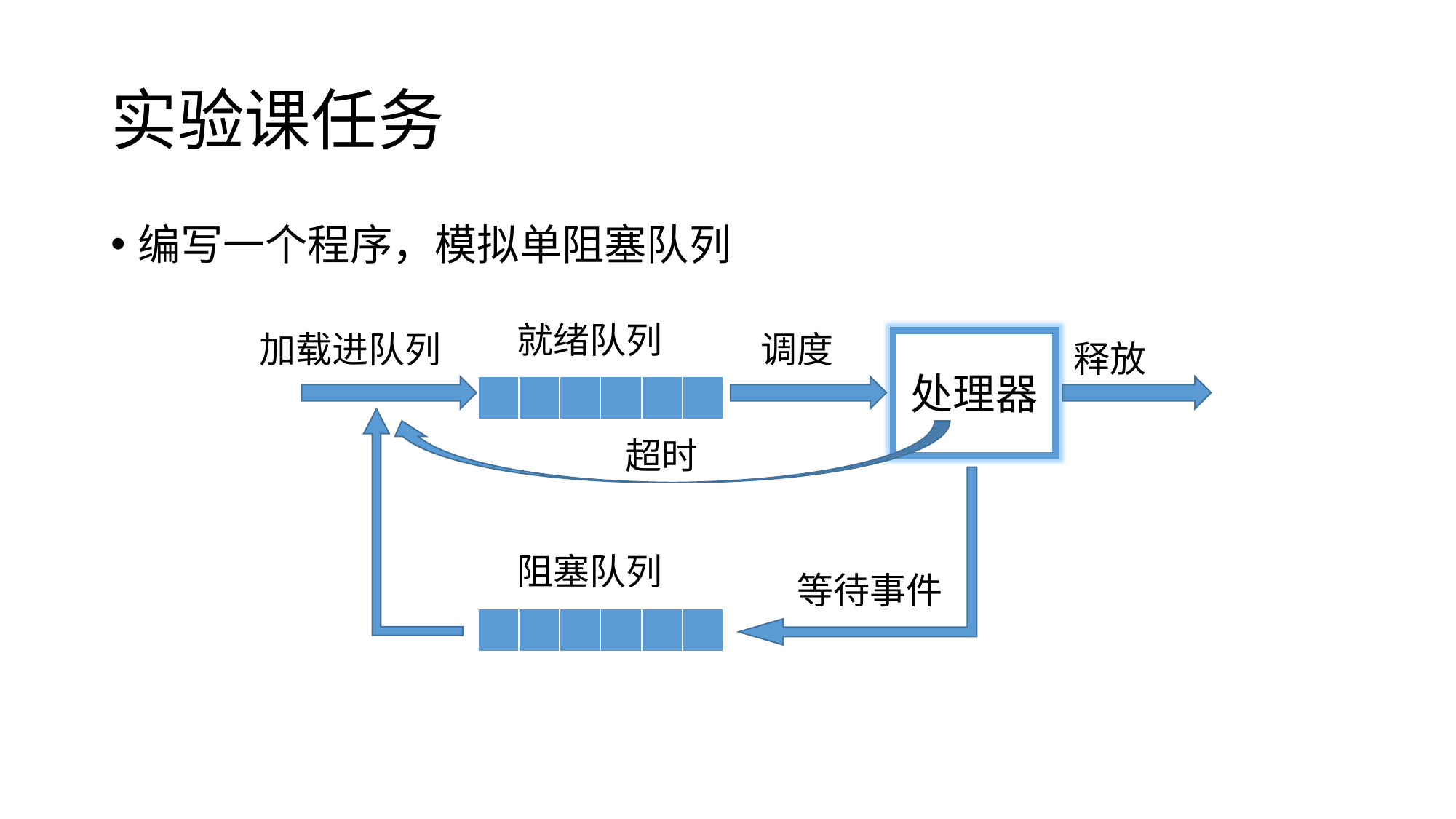

# 实验课任务
编写一个程序，模拟单阻塞队列

就绪队列
加载进队列
调度
处理器
释放

|  |  |  |  |  |  |
| --- | --- | --- | --- | --- | --- |

超时

阻塞队列
等待事件
|  |  |  |  |  |  |
| --- | --- | --- | --- | --- | --- |